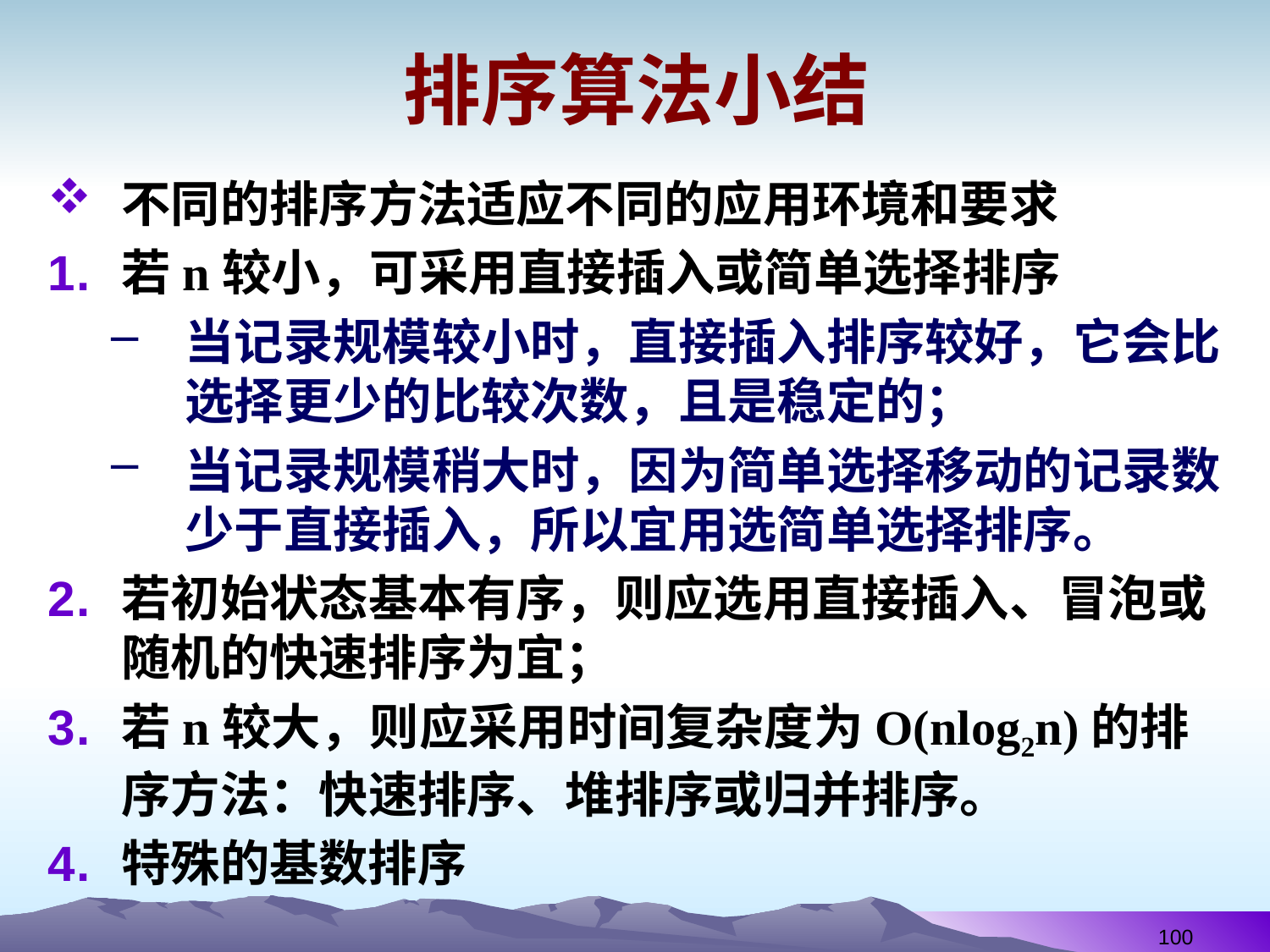

# 排序算法小结
不同的排序方法适应不同的应用环境和要求
若n较小，可采用直接插入或简单选择排序
当记录规模较小时，直接插入排序较好，它会比选择更少的比较次数，且是稳定的；
当记录规模稍大时，因为简单选择移动的记录数少于直接插入，所以宜用选简单选择排序。
若初始状态基本有序，则应选用直接插入、冒泡或随机的快速排序为宜；
若n较大，则应采用时间复杂度为O(nlog2n)的排序方法：快速排序、堆排序或归并排序。
特殊的基数排序
100